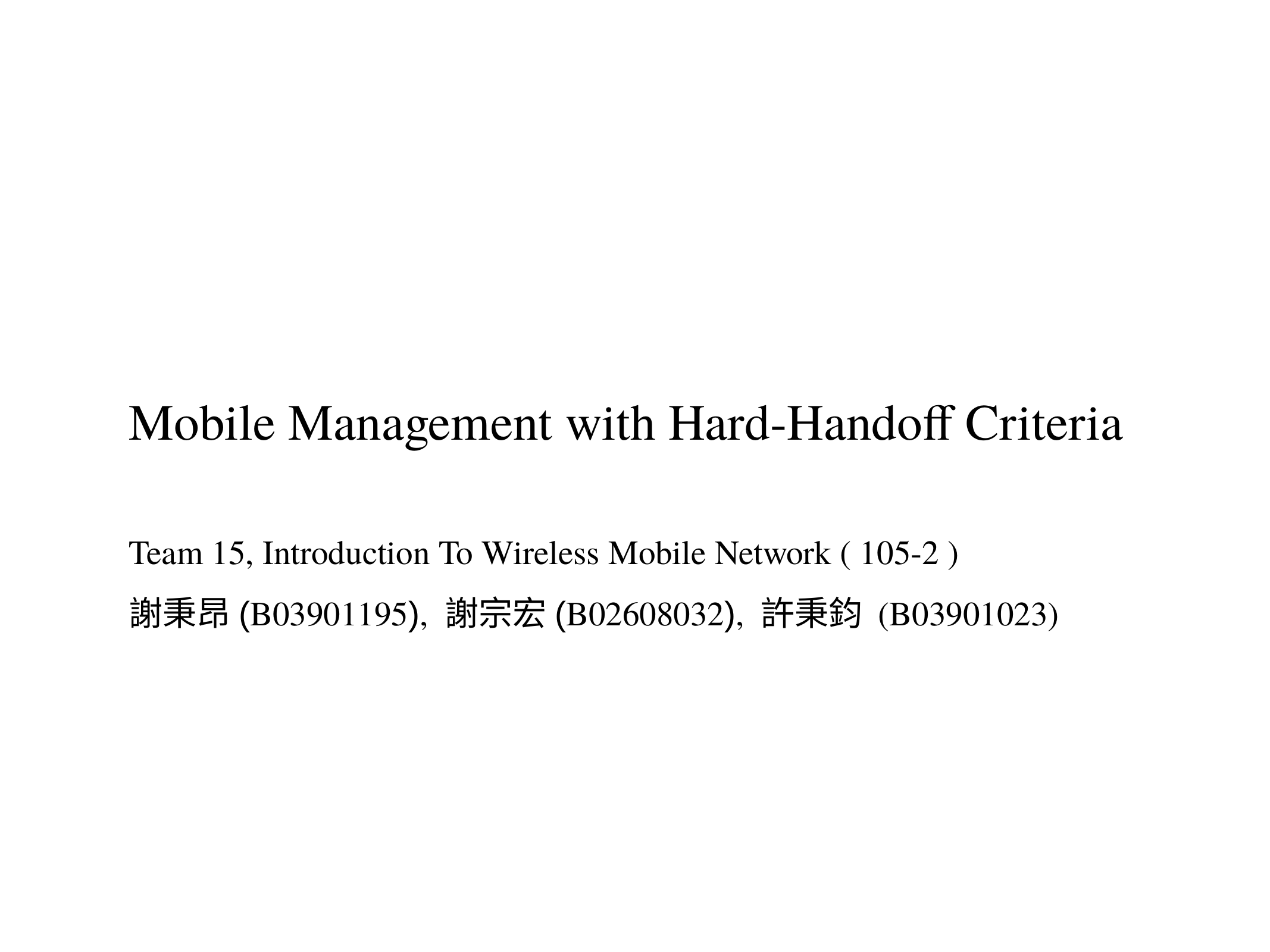

# Mobile Management with Hard-Handoff Criteria

Team 15, Introduction To Wireless Mobile Network ( 105-2 )
謝秉昂(B03901195), 謝宗宏(B02608032), 許秉鈞 (B03901023)